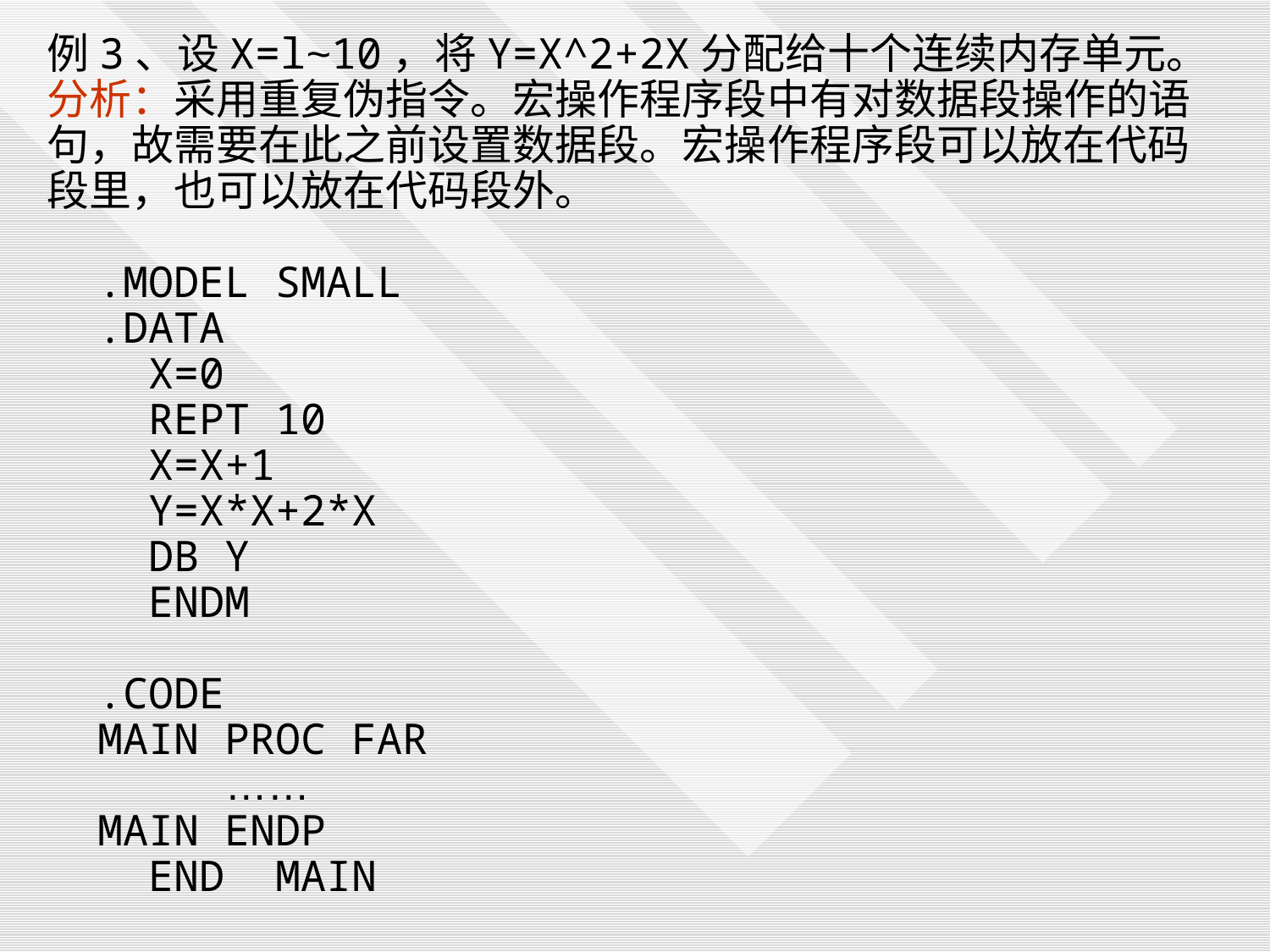

例3、设X=l~10，将Y=X^2+2X分配给十个连续内存单元。
分析：采用重复伪指令。宏操作程序段中有对数据段操作的语句，故需要在此之前设置数据段。宏操作程序段可以放在代码段里，也可以放在代码段外。

  .MODEL SMALL
  .DATA
    X=0
    REPT 10
    X=X+1
    Y=X*X+2*X
    DB Y
    ENDM

  .CODE
  MAIN PROC FAR
       ……
  MAIN ENDP
    END  MAIN